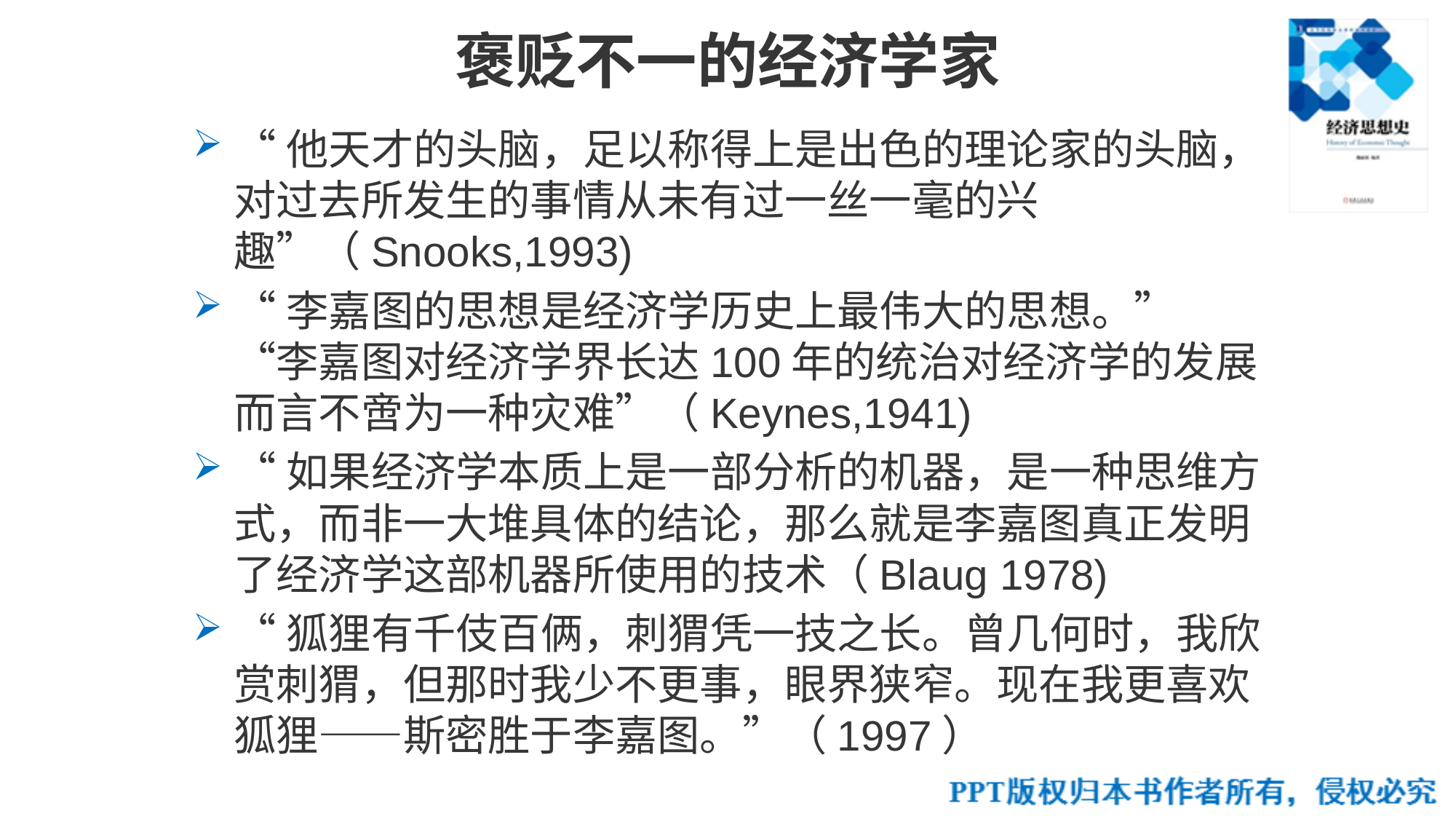

# 褒贬不一的经济学家
“他天才的头脑，足以称得上是出色的理论家的头脑，对过去所发生的事情从未有过一丝一毫的兴趣”（Snooks,1993)
“李嘉图的思想是经济学历史上最伟大的思想。” “李嘉图对经济学界长达100年的统治对经济学的发展而言不啻为一种灾难”（Keynes,1941)
“如果经济学本质上是一部分析的机器，是一种思维方式，而非一大堆具体的结论，那么就是李嘉图真正发明了经济学这部机器所使用的技术（Blaug 1978)
“狐狸有千伎百俩，刺猬凭一技之长。曾几何时，我欣赏刺猬，但那时我少不更事，眼界狭窄。现在我更喜欢狐狸——斯密胜于李嘉图。”（1997）